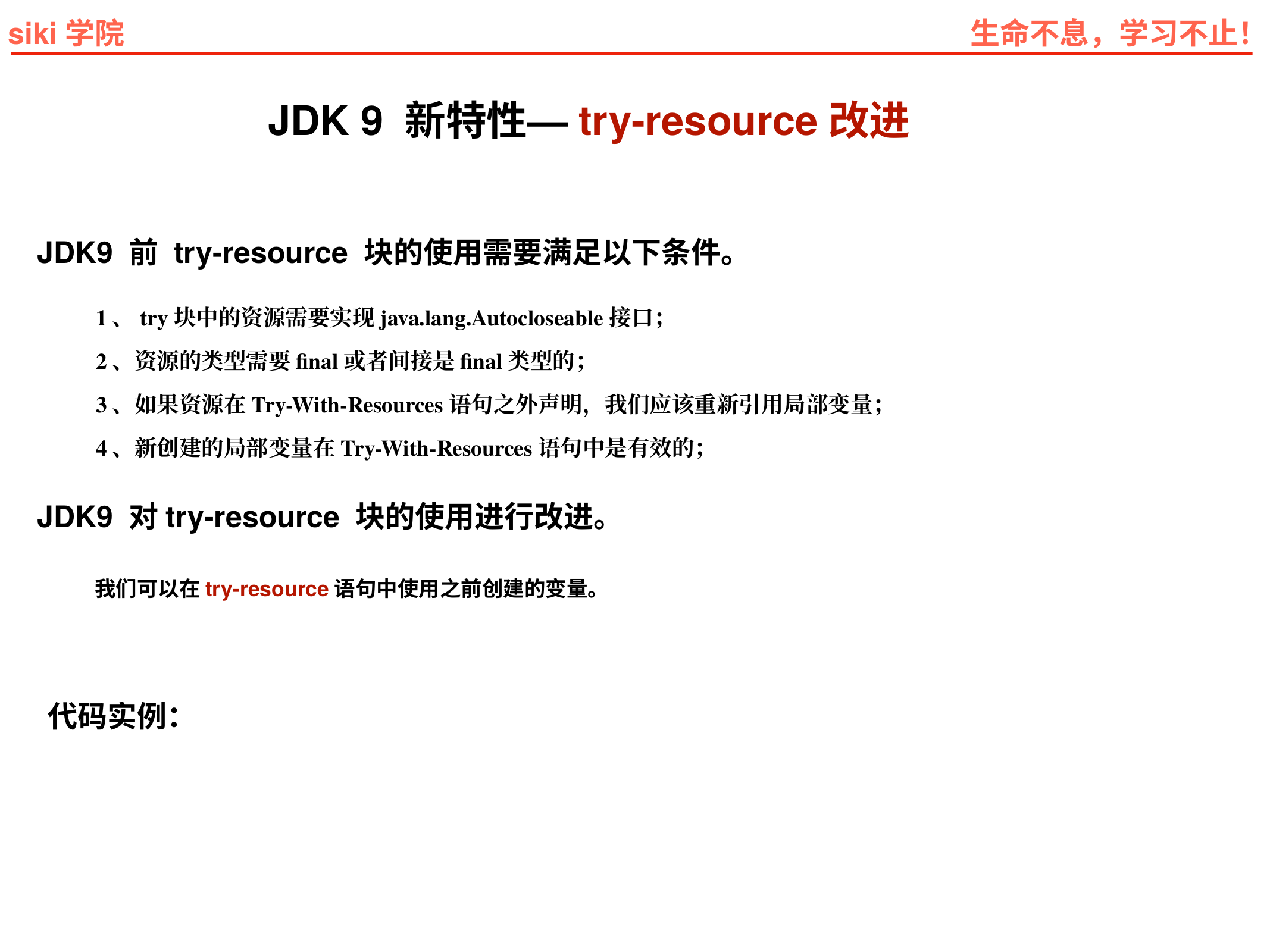

JDK 9 新特性—try-resource改进
JDK9 前 try-resource 块的使用需要满足以下条件。
1、try块中的资源需要实现java.lang.Autocloseable接口；
2、资源的类型需要final或者间接是final类型的；
3、如果资源在Try-With-Resources语句之外声明，我们应该重新引用局部变量；
4、新创建的局部变量在Try-With-Resources语句中是有效的；
JDK9 对try-resource 块的使用进行改进。
我们可以在try-resource语句中使用之前创建的变量。
代码实例：